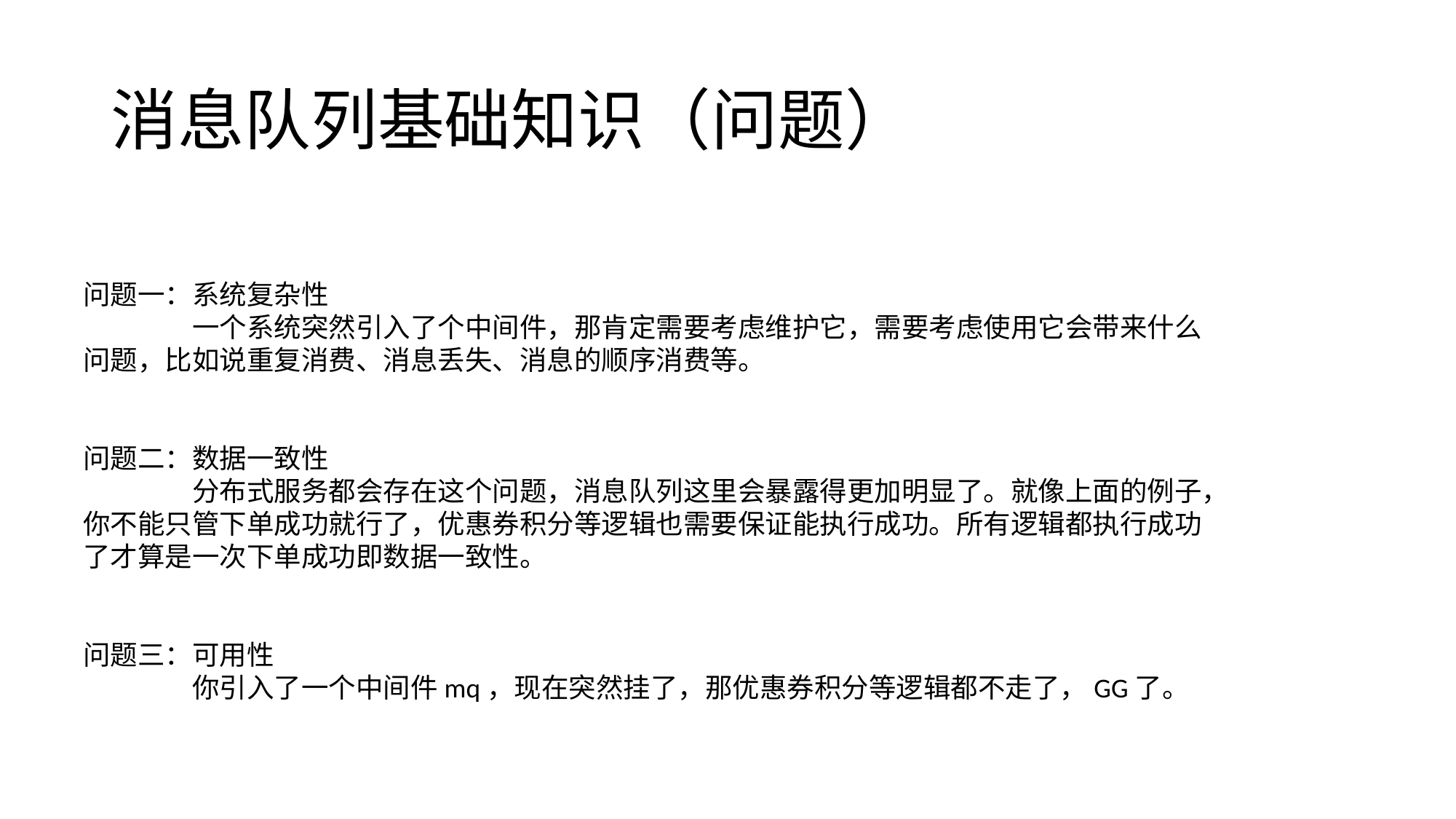

# 消息队列基础知识（问题）

问题一：系统复杂性
	一个系统突然引入了个中间件，那肯定需要考虑维护它，需要考虑使用它会带来什么问题，比如说重复消费、消息丢失、消息的顺序消费等。

问题二：数据一致性
	分布式服务都会存在这个问题，消息队列这里会暴露得更加明显了。就像上面的例子，你不能只管下单成功就行了，优惠券积分等逻辑也需要保证能执行成功。所有逻辑都执行成功了才算是一次下单成功即数据一致性。

问题三：可用性
	你引入了一个中间件mq，现在突然挂了，那优惠券积分等逻辑都不走了，GG了。